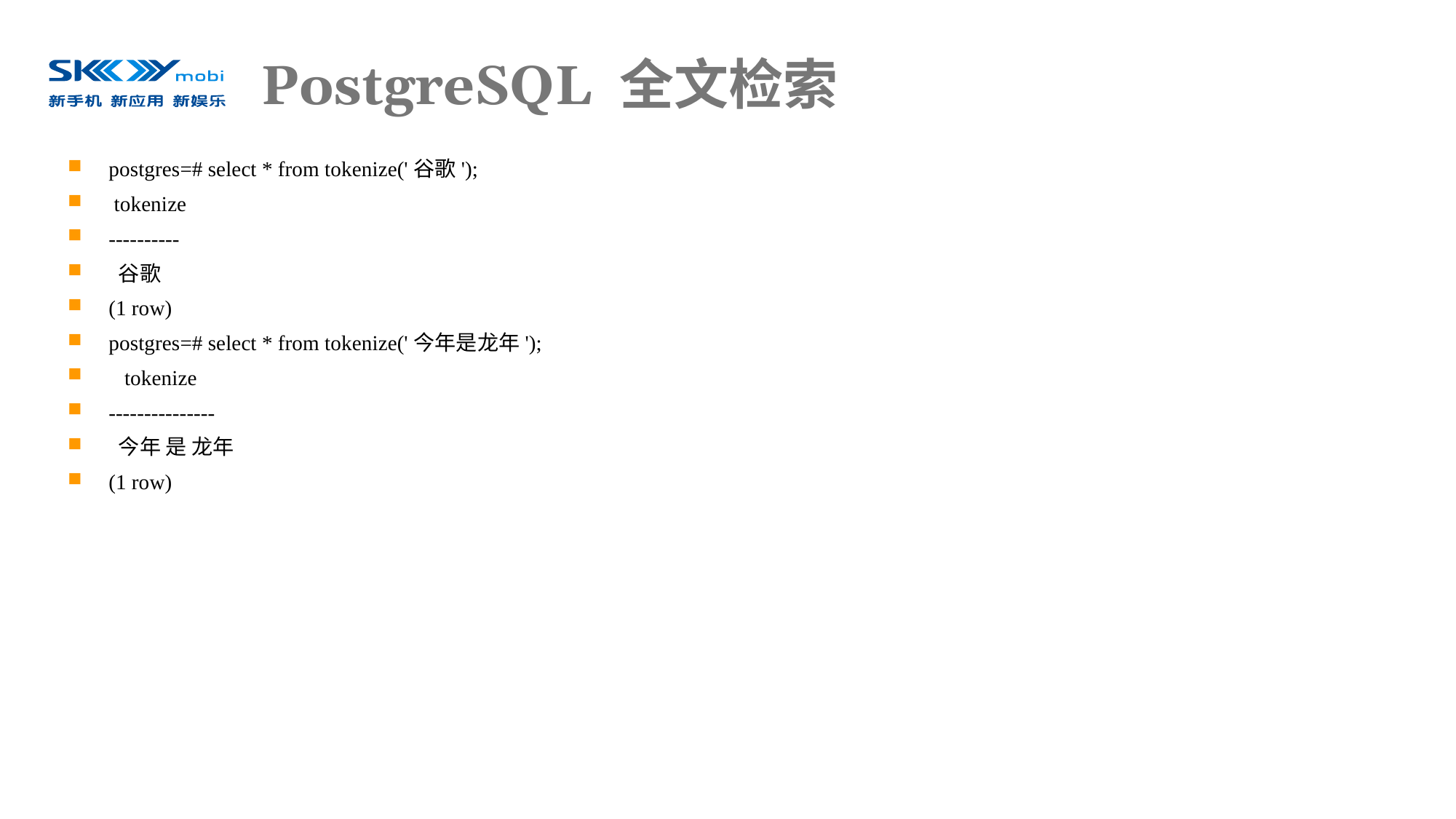

# PostgreSQL 全文检索
postgres=# select * from tokenize('谷歌');
 tokenize
----------
 谷歌
(1 row)
postgres=# select * from tokenize('今年是龙年');
   tokenize
---------------
 今年 是 龙年
(1 row)